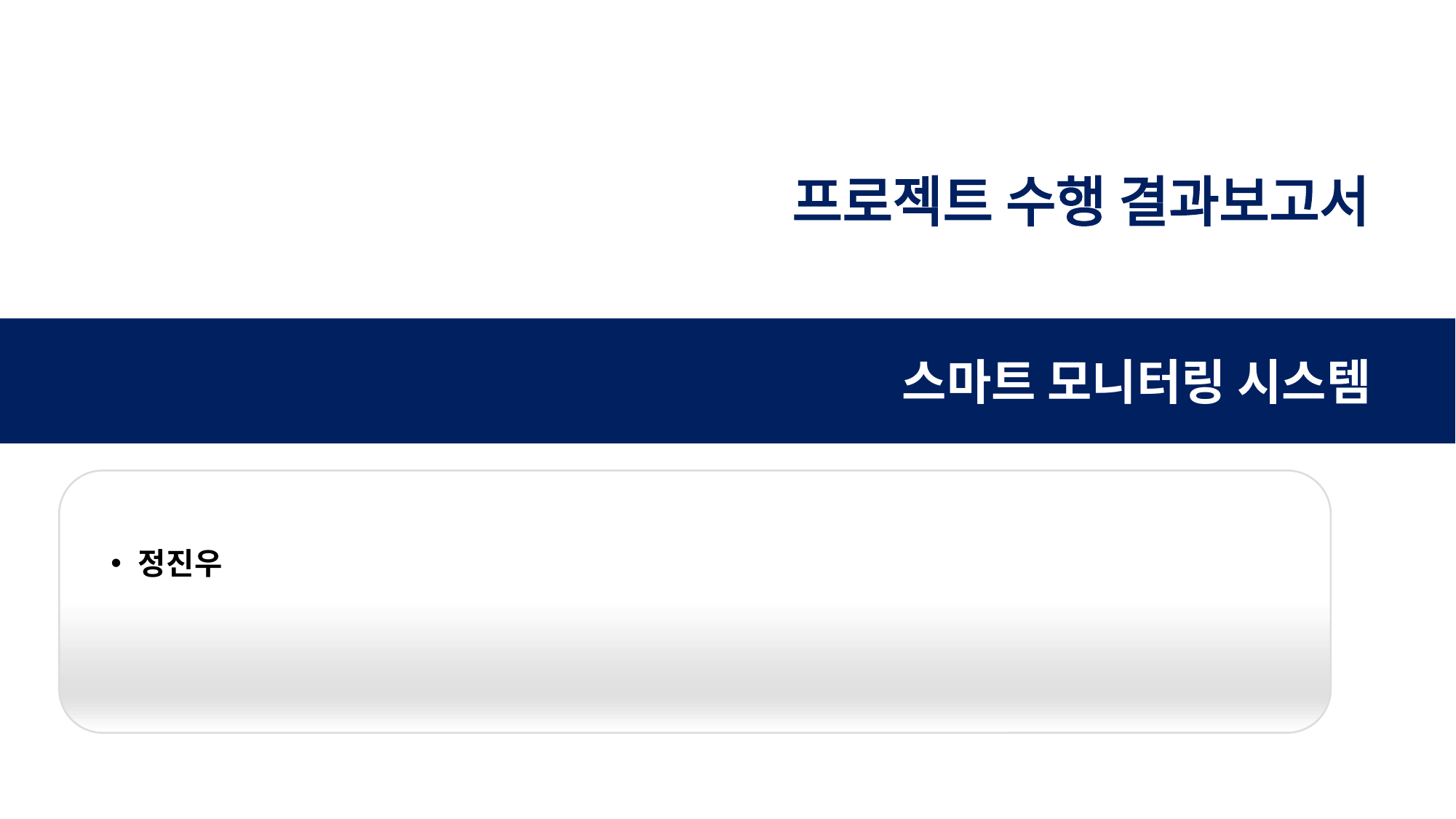

프로젝트 수행 결과보고서

스마트 모니터링 시스템

정진우